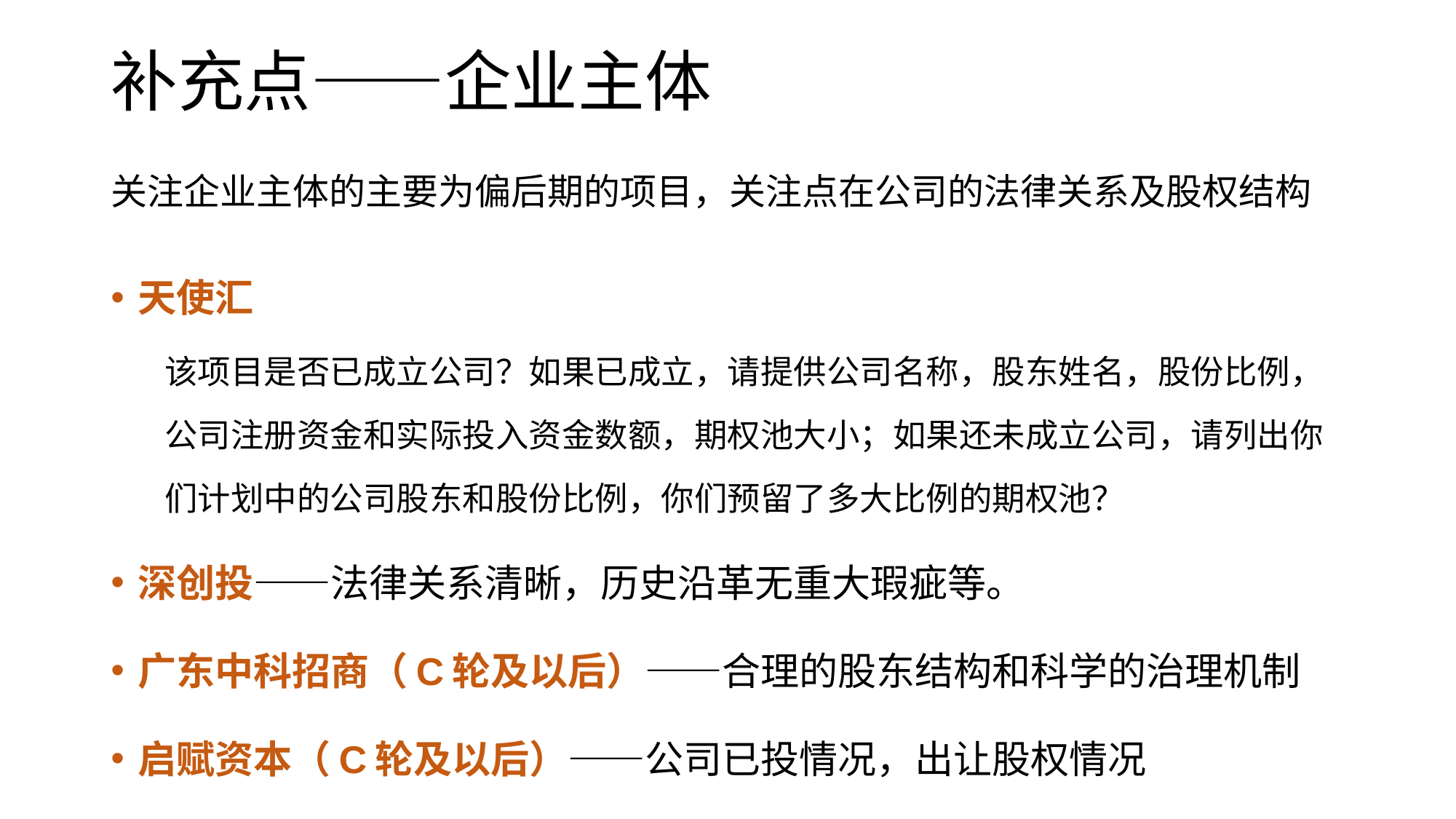

# 补充点——企业主体
关注企业主体的主要为偏后期的项目，关注点在公司的法律关系及股权结构
天使汇
该项目是否已成立公司？如果已成立，请提供公司名称，股东姓名，股份比例，公司注册资金和实际投入资金数额，期权池大小；如果还未成立公司，请列出你们计划中的公司股东和股份比例，你们预留了多大比例的期权池？
深创投——法律关系清晰，历史沿革无重大瑕疵等。
广东中科招商（C轮及以后）——合理的股东结构和科学的治理机制
启赋资本（C轮及以后）——公司已投情况，出让股权情况